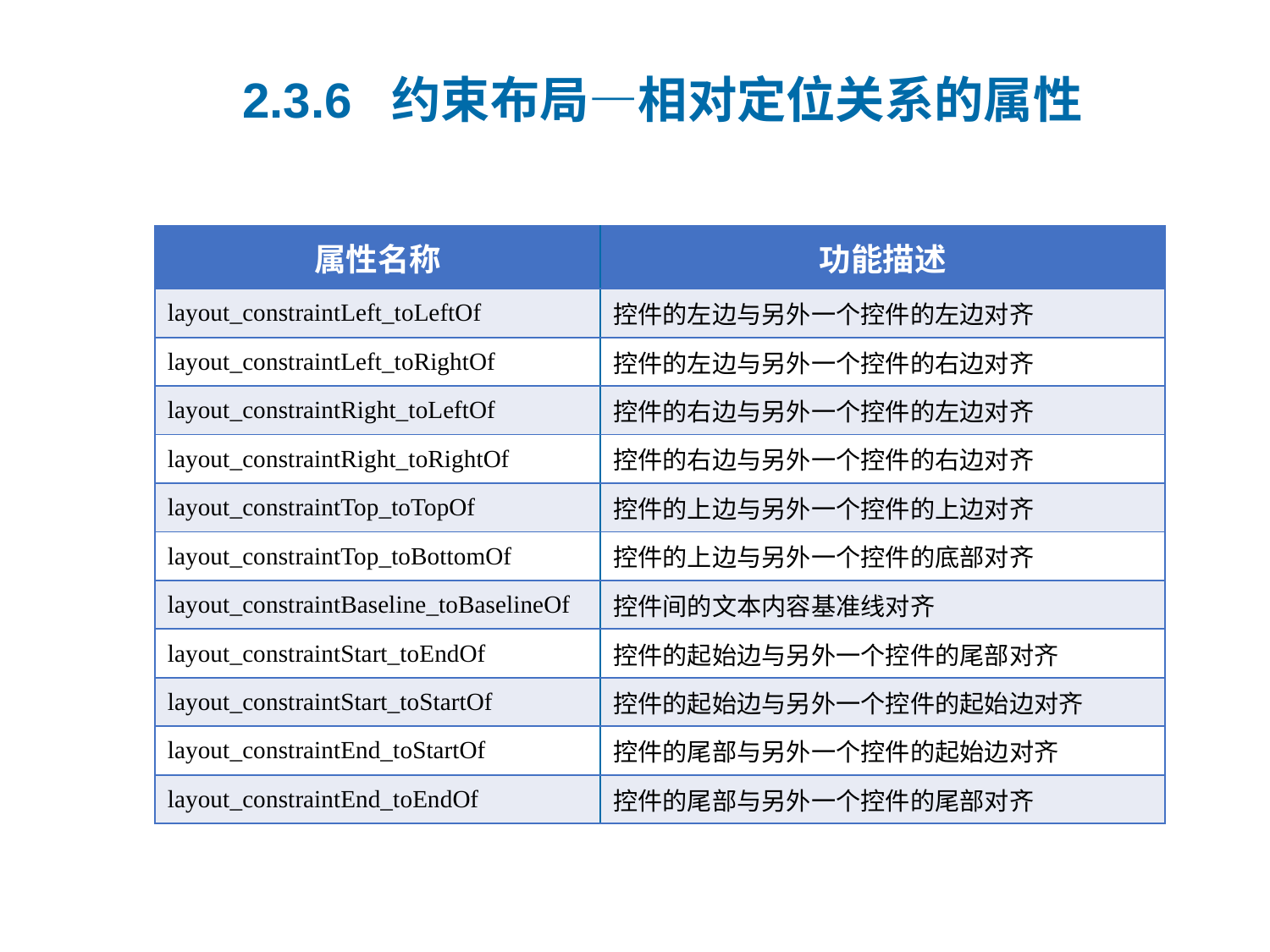

2.3.6  约束布局—相对定位关系的属性
| 属性名称 | 功能描述 |
| --- | --- |
| layout\_constraintLeft\_toLeftOf | 控件的左边与另外一个控件的左边对齐 |
| layout\_constraintLeft\_toRightOf | 控件的左边与另外一个控件的右边对齐 |
| layout\_constraintRight\_toLeftOf | 控件的右边与另外一个控件的左边对齐 |
| layout\_constraintRight\_toRightOf | 控件的右边与另外一个控件的右边对齐 |
| layout\_constraintTop\_toTopOf | 控件的上边与另外一个控件的上边对齐 |
| layout\_constraintTop\_toBottomOf | 控件的上边与另外一个控件的底部对齐 |
| layout\_constraintBaseline\_toBaselineOf | 控件间的文本内容基准线对齐 |
| layout\_constraintStart\_toEndOf | 控件的起始边与另外一个控件的尾部对齐 |
| layout\_constraintStart\_toStartOf | 控件的起始边与另外一个控件的起始边对齐 |
| layout\_constraintEnd\_toStartOf | 控件的尾部与另外一个控件的起始边对齐 |
| layout\_constraintEnd\_toEndOf | 控件的尾部与另外一个控件的尾部对齐 |